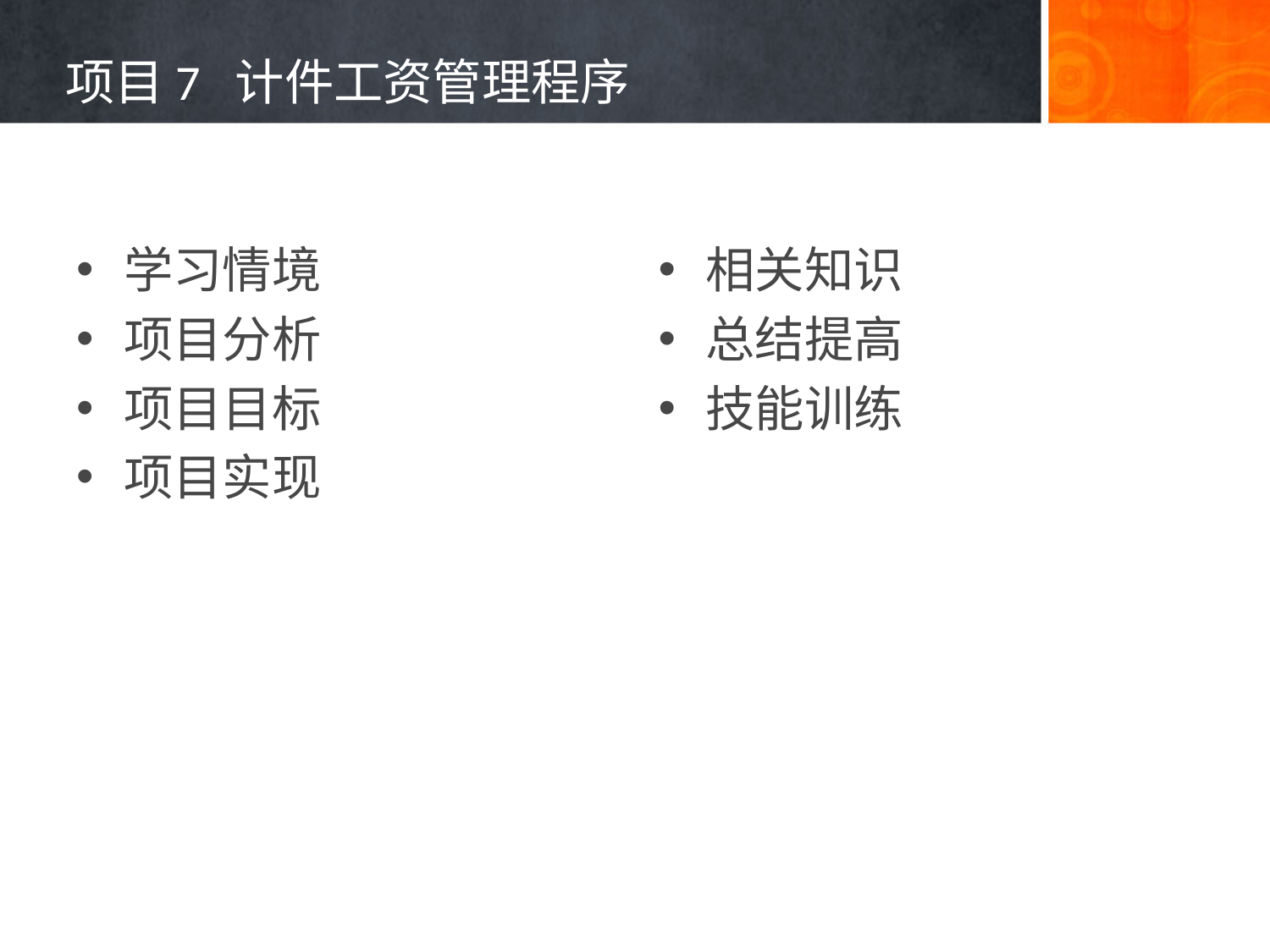

# 项目7  计件工资管理程序
相关知识
总结提高
技能训练

学习情境
项目分析
项目目标
项目实现